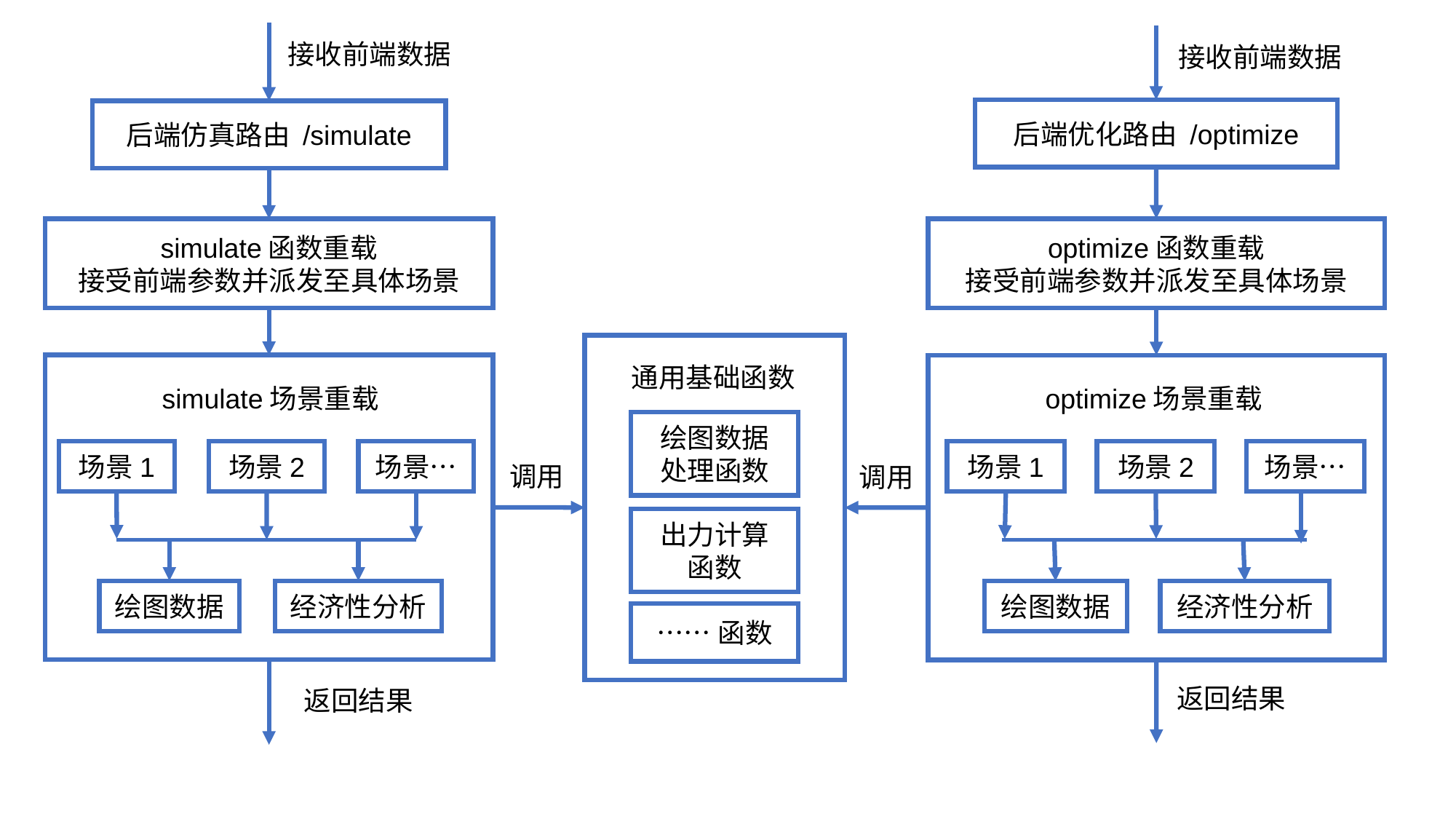

接收前端数据
接收前端数据
后端优化路由 /optimize
后端仿真路由 /simulate
optimize函数重载
接受前端参数并派发至具体场景
simulate函数重载
接受前端参数并派发至具体场景

通用基础函数

simulate场景重载
optimize场景重载
绘图数据
处理函数
场景2
场景…
场景1
场景2
场景…
场景1
调用
调用
出力计算
函数
绘图数据
经济性分析
绘图数据
经济性分析
……函数
返回结果
返回结果